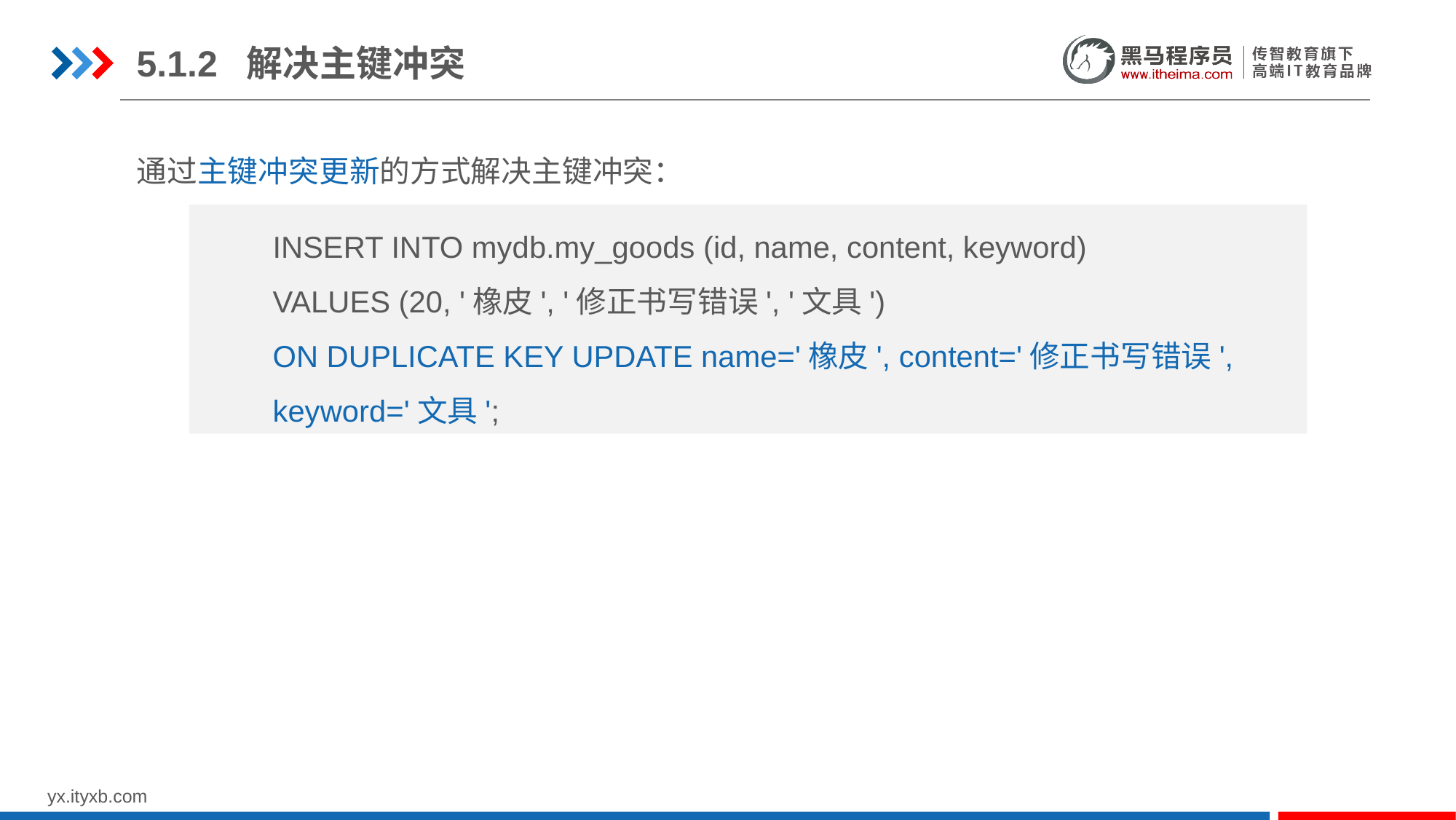

5.1.2  解决主键冲突
通过主键冲突更新的方式解决主键冲突：
INSERT INTO mydb.my_goods (id, name, content, keyword)
VALUES (20, '橡皮', '修正书写错误', '文具')
ON DUPLICATE KEY UPDATE name='橡皮', content='修正书写错误',
keyword='文具';